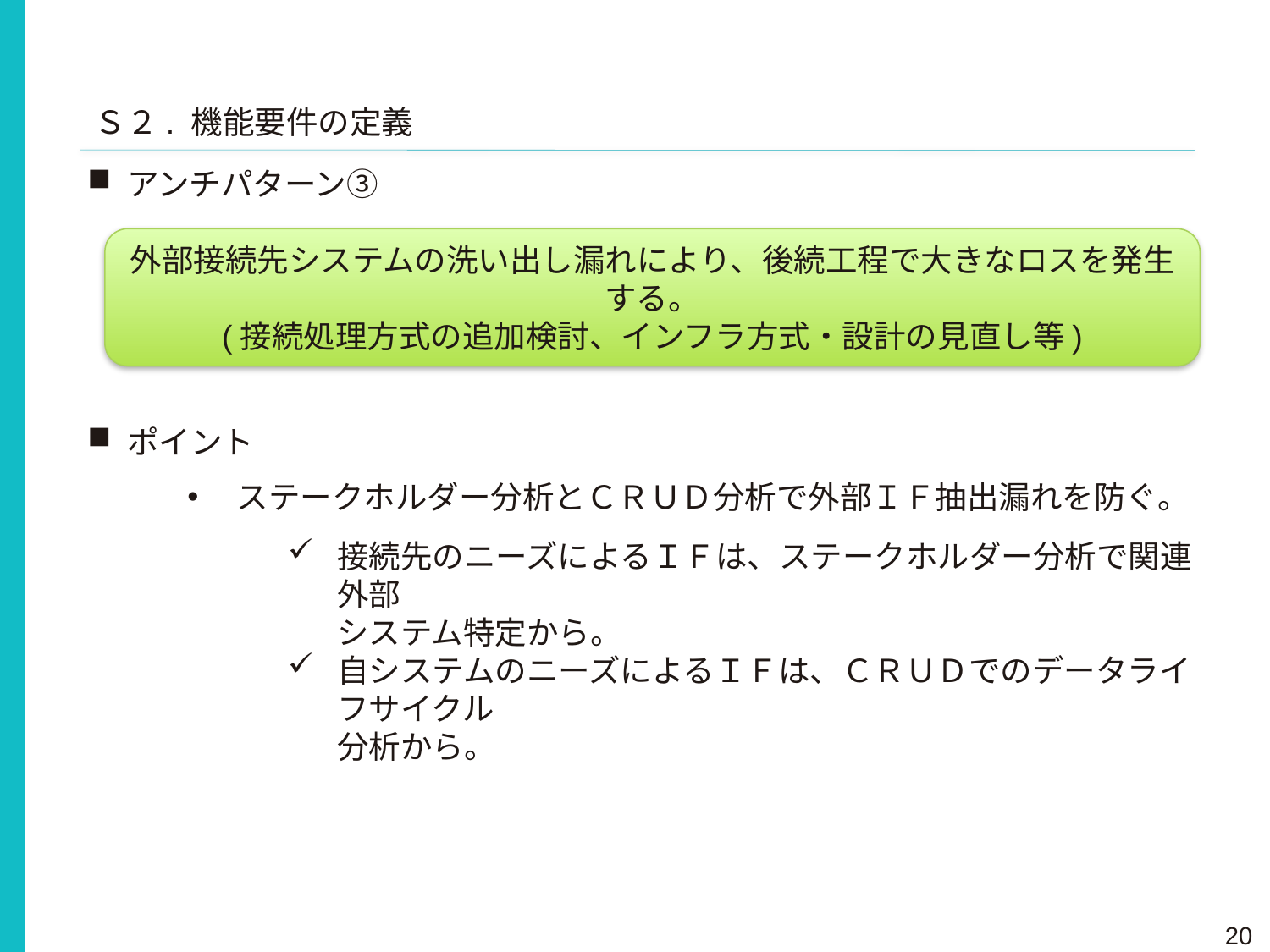

Ｓ２. 機能要件の定義
アンチパターン③
外部接続先システムの洗い出し漏れにより、後続工程で大きなロスを発生する。
(接続処理方式の追加検討、インフラ方式・設計の見直し等)
ポイント

ステークホルダー分析とＣＲＵＤ分析で外部ＩＦ抽出漏れを防ぐ。

接続先のニーズによるＩＦは、ステークホルダー分析で関連外部
システム特定から。
自システムのニーズによるＩＦは、ＣＲＵＤでのデータライフサイクル
分析から。

20